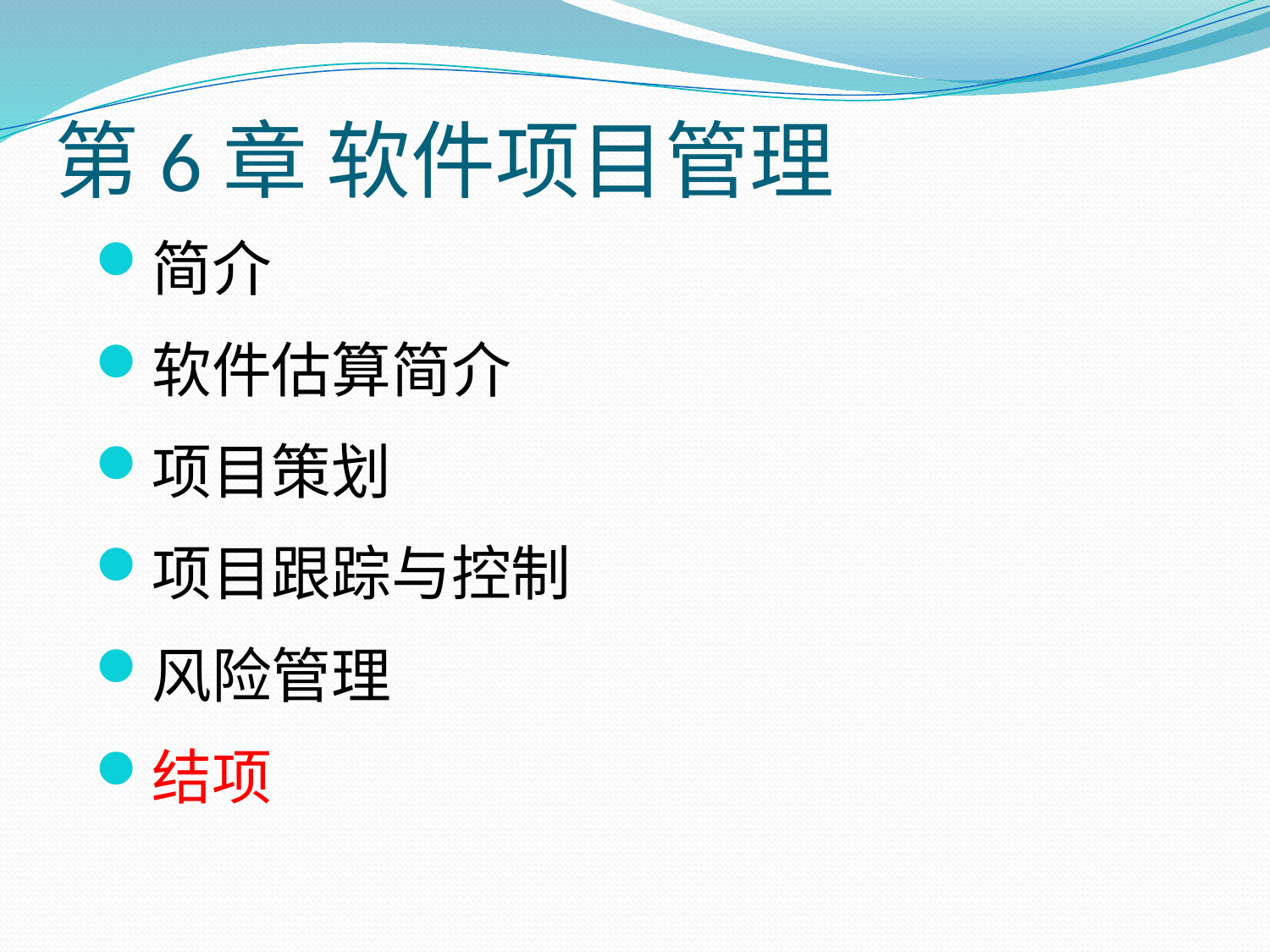

# 第6章 软件项目管理
简介
软件估算简介
项目策划
项目跟踪与控制
风险管理
结项